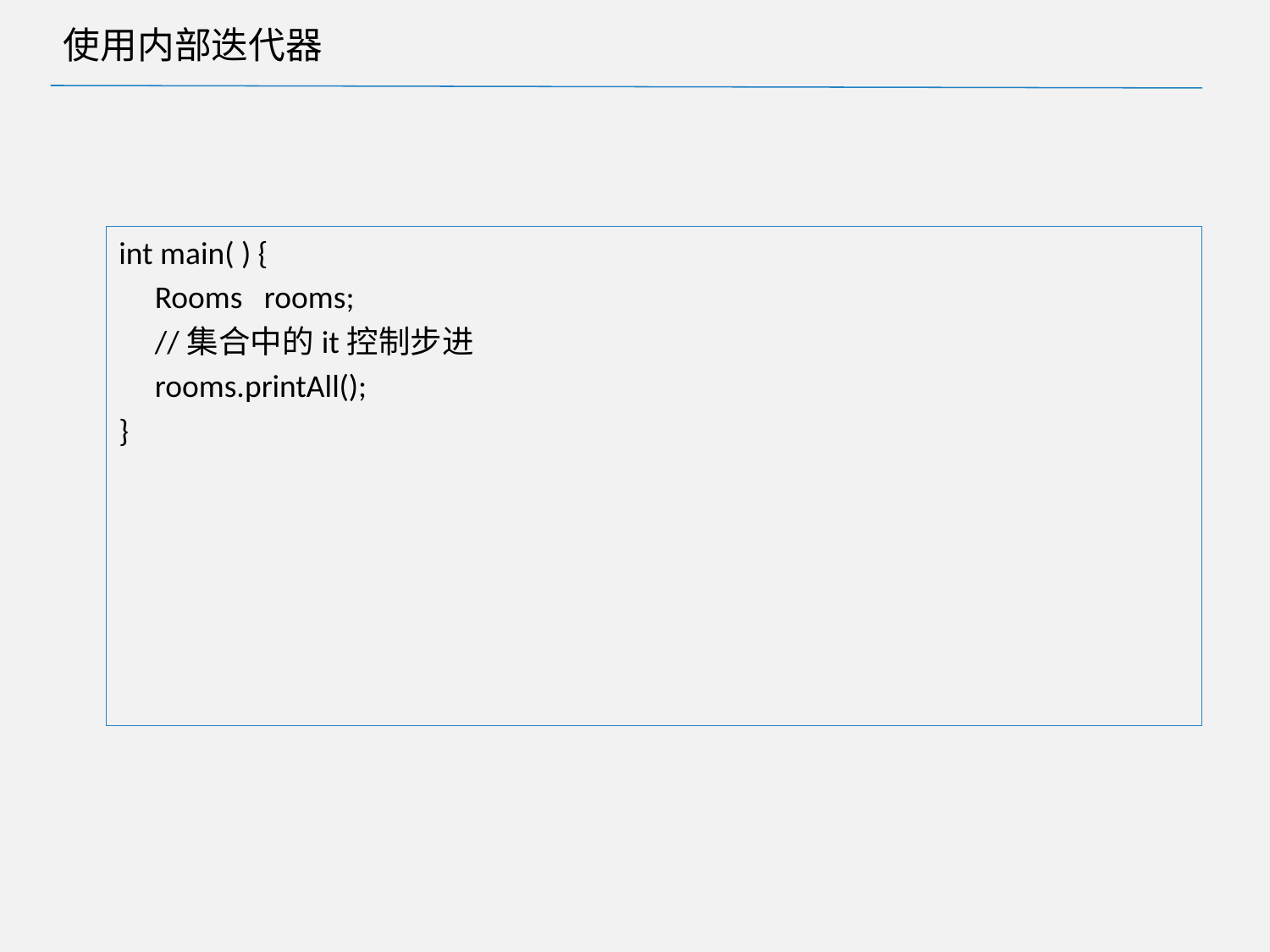

# 使用内部迭代器
int main( ) {
     Rooms   rooms;
     //集合中的it控制步进
     rooms.printAll();
}